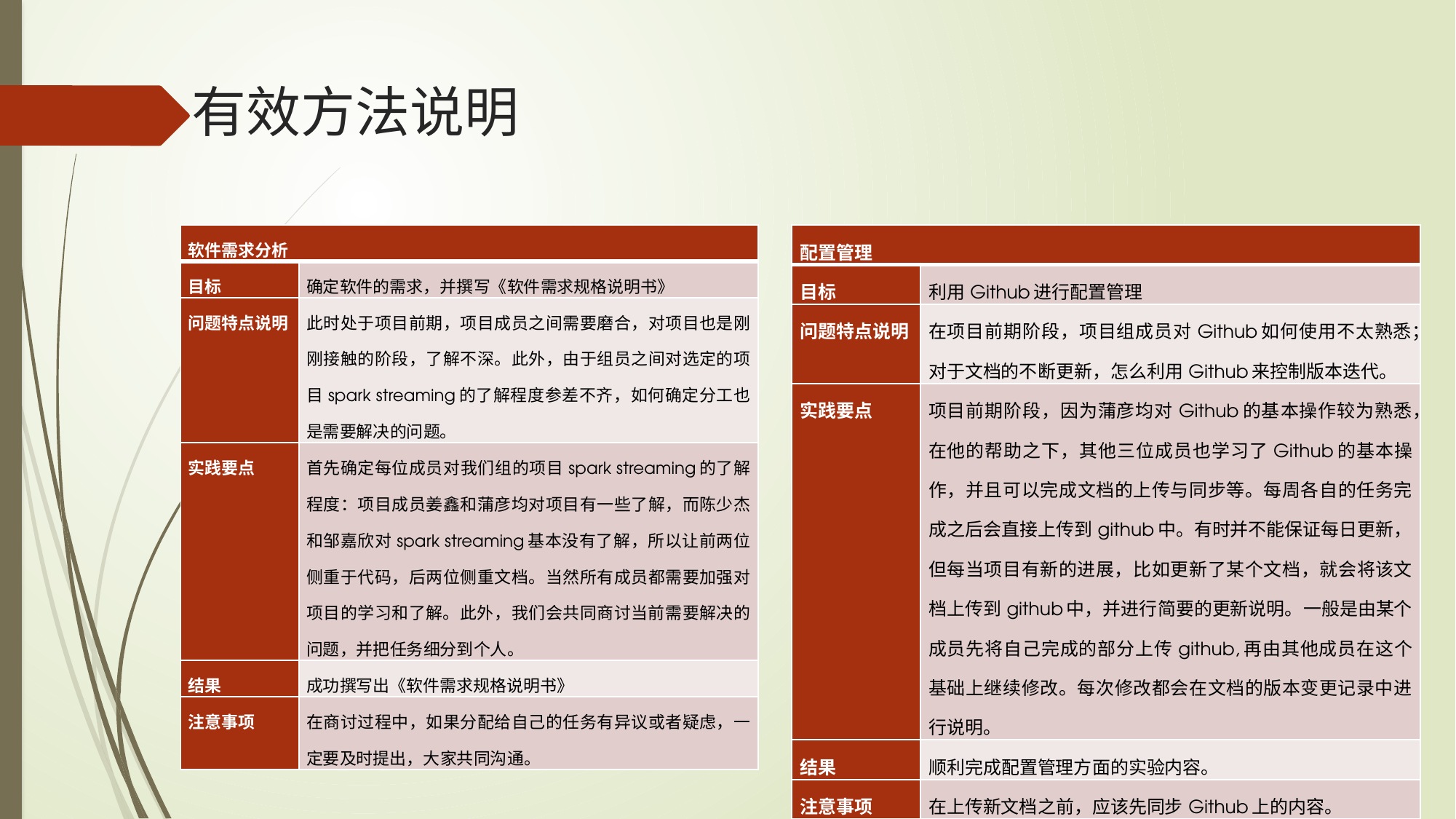

# 有效方法说明
| 配置管理 |  |
| --- | --- |
| 目标 | 利用Github进行配置管理 |
| 问题特点说明 | 在项目前期阶段，项目组成员对Github如何使用不太熟悉；对于文档的不断更新，怎么利用Github来控制版本迭代。 |
| 实践要点 | 项目前期阶段，因为蒲彦均对Github的基本操作较为熟悉，在他的帮助之下，其他三位成员也学习了Github的基本操作，并且可以完成文档的上传与同步等。每周各自的任务完成之后会直接上传到github中。有时并不能保证每日更新，但每当项目有新的进展，比如更新了某个文档，就会将该文档上传到github中，并进行简要的更新说明。一般是由某个成员先将自己完成的部分上传github,再由其他成员在这个基础上继续修改。每次修改都会在文档的版本变更记录中进行说明。 |
| 结果 | 顺利完成配置管理方面的实验内容。 |
| 注意事项 | 在上传新文档之前，应该先同步Github上的内容。 |
| 软件需求分析 |  |
| --- | --- |
| 目标 | 确定软件的需求，并撰写《软件需求规格说明书》 |
| 问题特点说明 | 此时处于项目前期，项目成员之间需要磨合，对项目也是刚刚接触的阶段，了解不深。此外，由于组员之间对选定的项目spark streaming的了解程度参差不齐，如何确定分工也是需要解决的问题。 |
| 实践要点 | 首先确定每位成员对我们组的项目spark streaming的了解程度：项目成员姜鑫和蒲彦均对项目有一些了解，而陈少杰和邹嘉欣对spark streaming基本没有了解，所以让前两位侧重于代码，后两位侧重文档。当然所有成员都需要加强对项目的学习和了解。此外，我们会共同商讨当前需要解决的问题，并把任务细分到个人。 |
| 结果 | 成功撰写出《软件需求规格说明书》 |
| 注意事项 | 在商讨过程中，如果分配给自己的任务有异议或者疑虑，一定要及时提出，大家共同沟通。 |